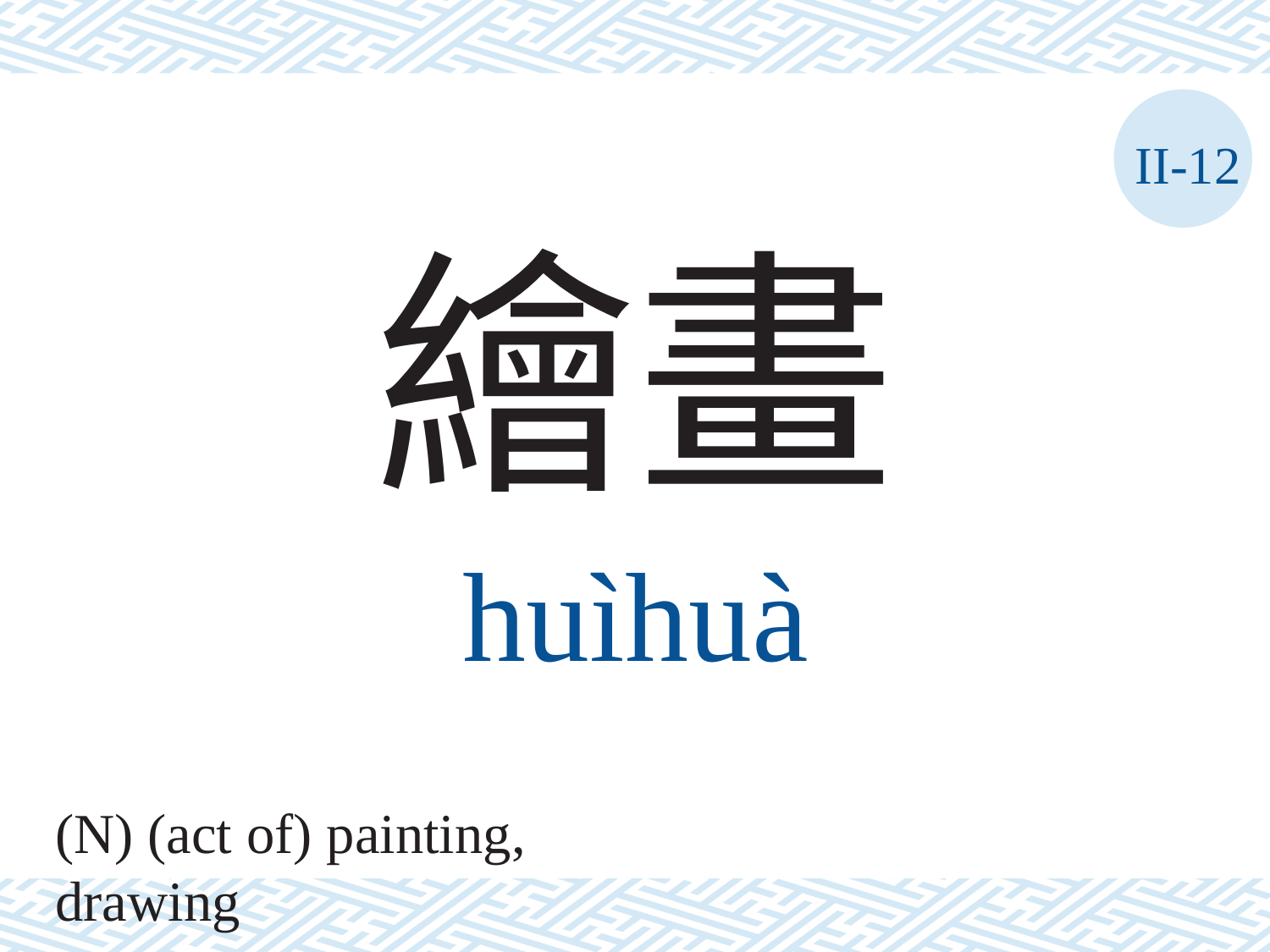

II-12
繪畫
huìhuà
(N) (act of) painting, drawing